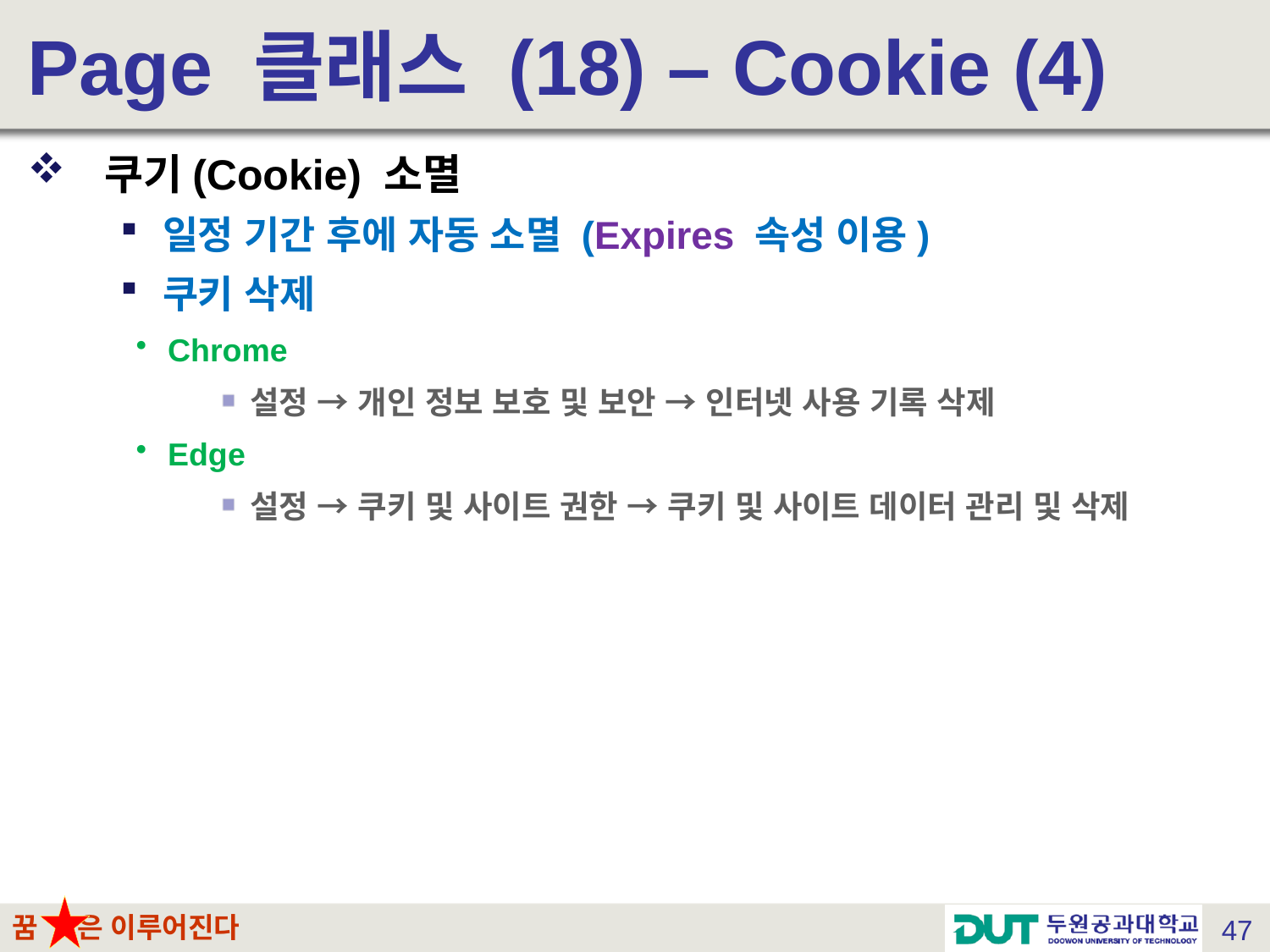

# Page 클래스 (18) – Cookie (4)
쿠기(Cookie) 소멸
일정 기간 후에 자동 소멸 (Expires 속성 이용)
쿠키 삭제
Chrome
설정 → 개인 정보 보호 및 보안 → 인터넷 사용 기록 삭제
Edge
설정 → 쿠키 및 사이트 권한 → 쿠키 및 사이트 데이터 관리 및 삭제